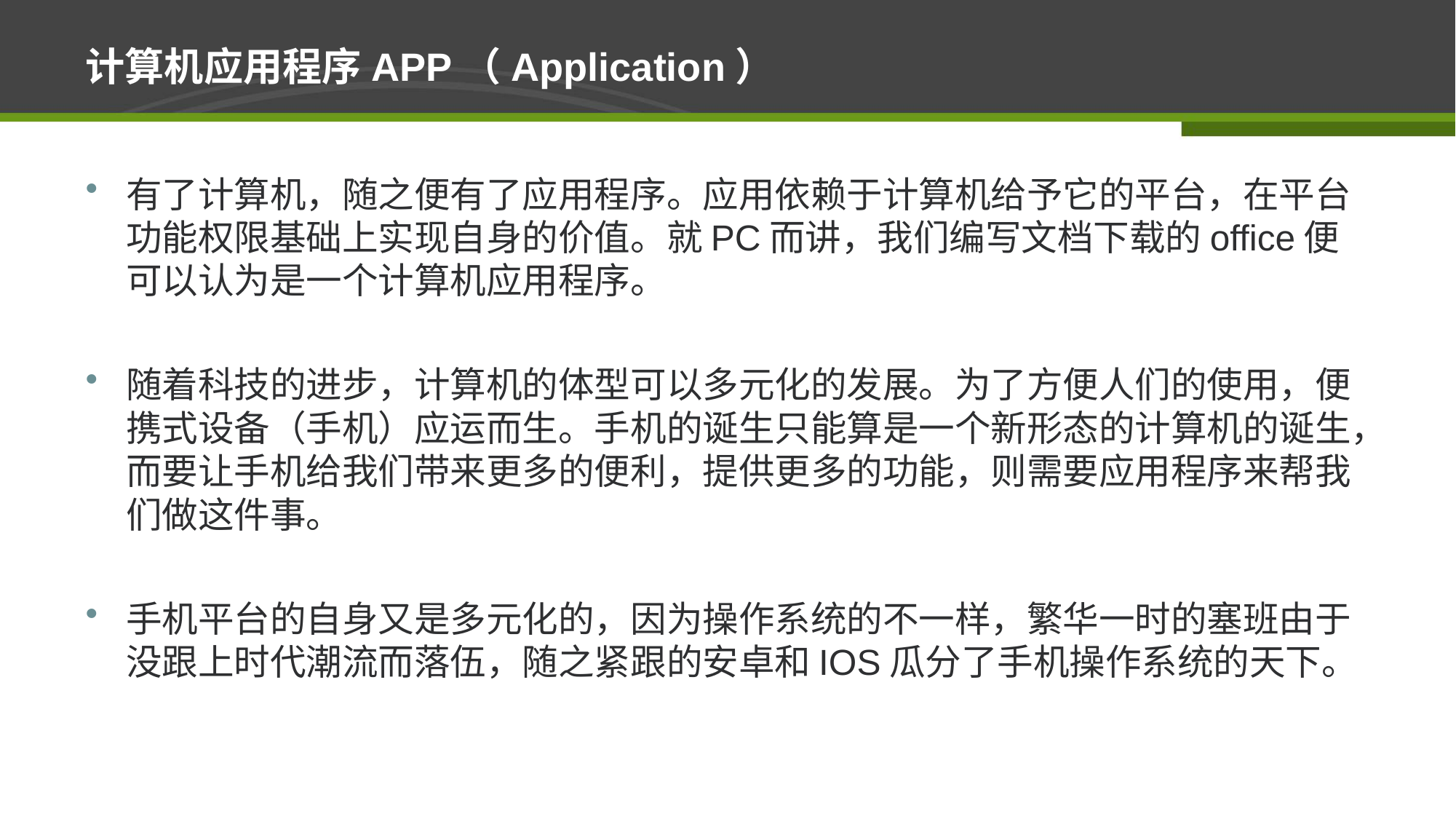

# 计算机应用程序APP（Application）
有了计算机，随之便有了应用程序。应用依赖于计算机给予它的平台，在平台功能权限基础上实现自身的价值。就PC而讲，我们编写文档下载的office便可以认为是一个计算机应用程序。

随着科技的进步，计算机的体型可以多元化的发展。为了方便人们的使用，便携式设备（手机）应运而生。手机的诞生只能算是一个新形态的计算机的诞生，而要让手机给我们带来更多的便利，提供更多的功能，则需要应用程序来帮我们做这件事。

手机平台的自身又是多元化的，因为操作系统的不一样，繁华一时的塞班由于没跟上时代潮流而落伍，随之紧跟的安卓和IOS瓜分了手机操作系统的天下。